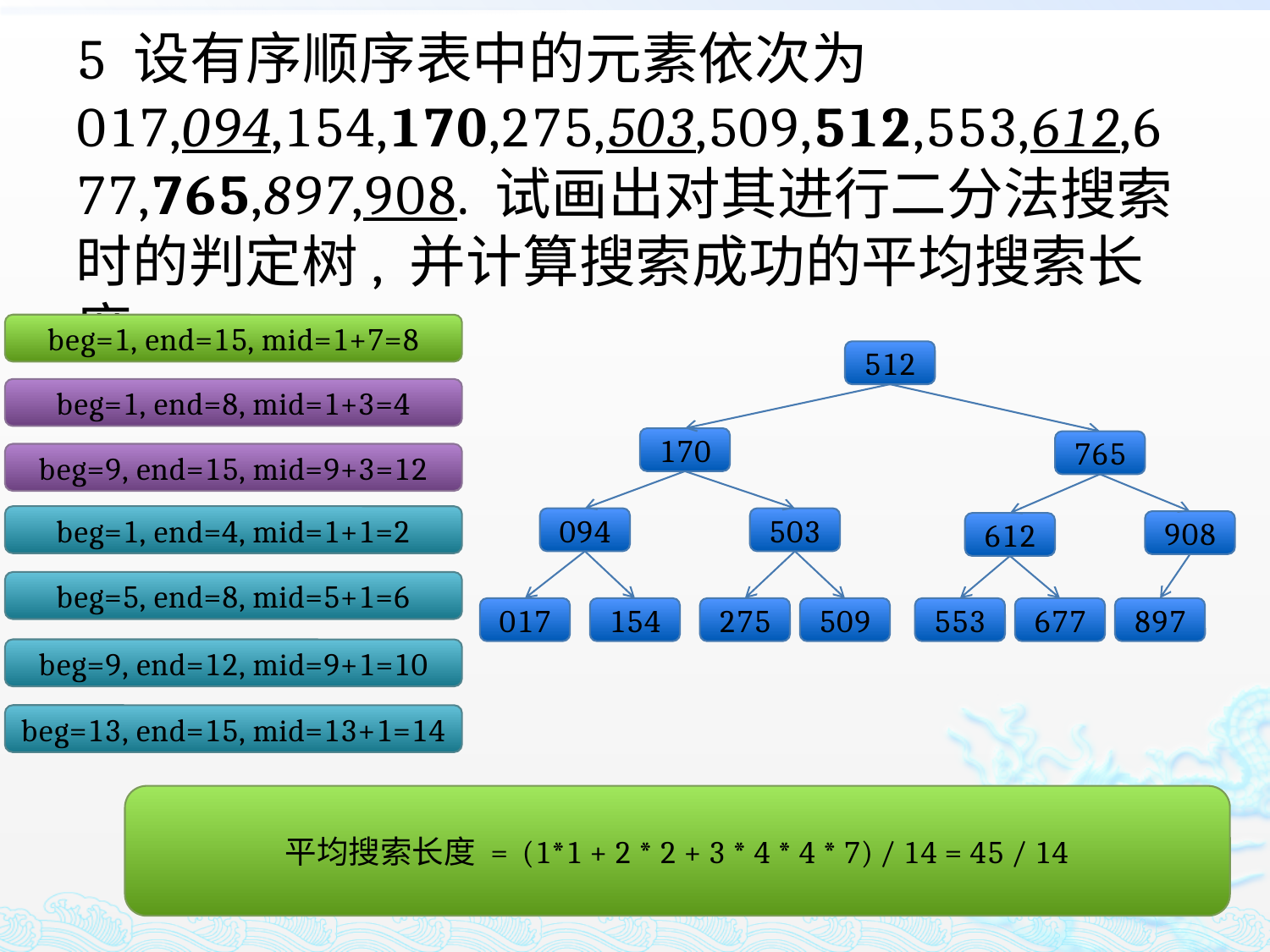

5 设有序顺序表中的元素依次为017,094,154,170,275,503,509,512,553,612,677,765,897,908. 试画出对其进行二分法搜索时的判定树, 并计算搜索成功的平均搜索长度。
beg=1, end=15, mid=1+7=8
512
beg=1, end=8, mid=1+3=4
170
765
beg=9, end=15, mid=9+3=12
beg=1, end=4, mid=1+1=2
094
503
908
612
beg=5, end=8, mid=5+1=6
017
154
275
509
553
677
897
beg=9, end=12, mid=9+1=10
beg=13, end=15, mid=13+1=14
平均搜索长度 =  (1*1 + 2 * 2 + 3 * 4 * 4 * 7) / 14 = 45 / 14